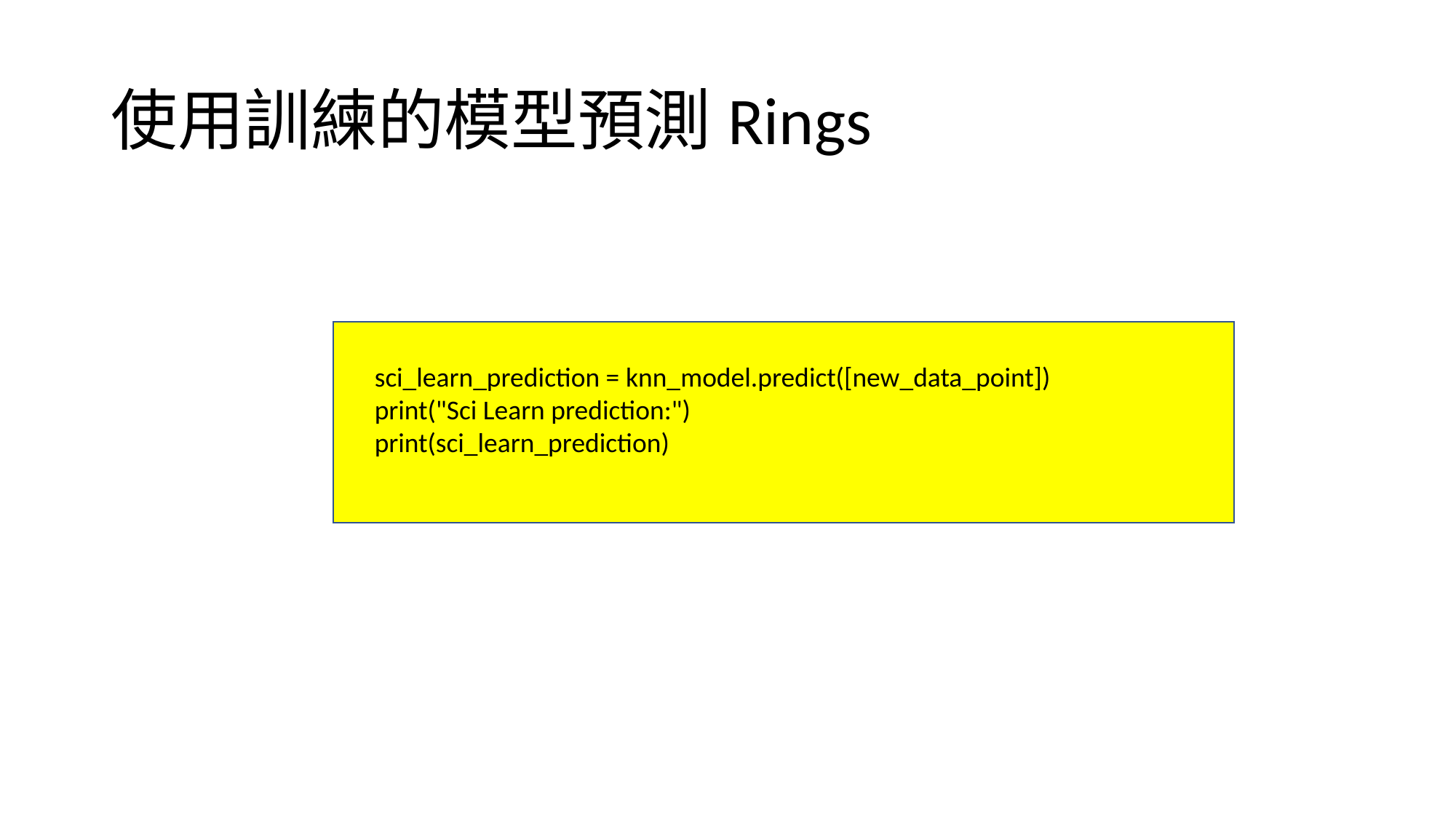

# 使用訓練的模型預測Rings

sci_learn_prediction = knn_model.predict([new_data_point])
print("Sci Learn prediction:")
print(sci_learn_prediction)